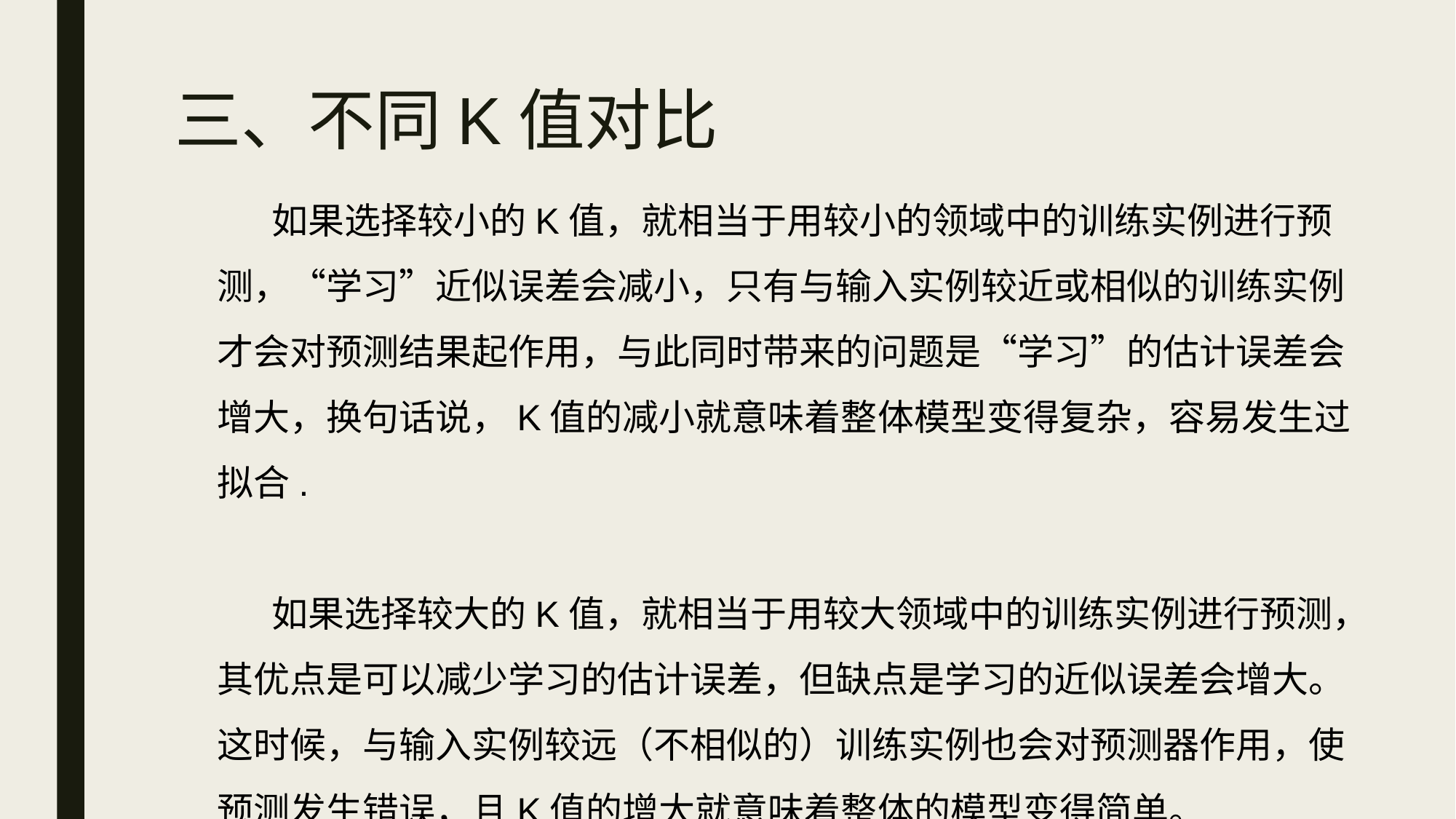

# 三、不同K值对比
如果选择较小的K值，就相当于用较小的领域中的训练实例进行预测，“学习”近似误差会减小，只有与输入实例较近或相似的训练实例才会对预测结果起作用，与此同时带来的问题是“学习”的估计误差会增大，换句话说，K值的减小就意味着整体模型变得复杂，容易发生过拟合.

如果选择较大的K值，就相当于用较大领域中的训练实例进行预测，其优点是可以减少学习的估计误差，但缺点是学习的近似误差会增大。这时候，与输入实例较远（不相似的）训练实例也会对预测器作用，使预测发生错误，且K值的增大就意味着整体的模型变得简单。